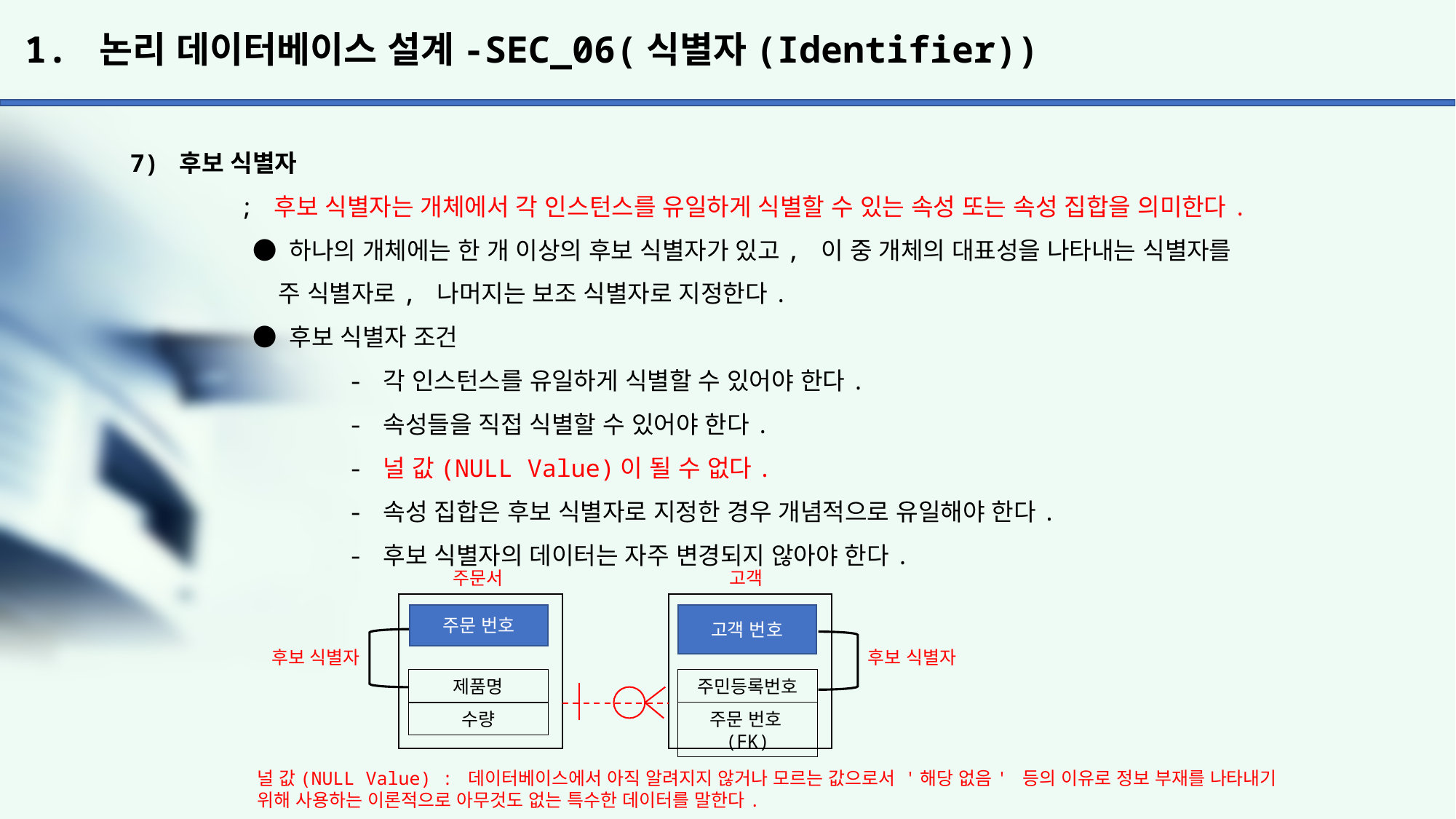

# 1. 논리 데이터베이스 설계-SEC_06(식별자(Identifier))
7) 후보 식별자
	; 후보 식별자는 개체에서 각 인스턴스를 유일하게 식별할 수 있는 속성 또는 속성 집합을 의미한다.
	  ● 하나의 개체에는 한 개 이상의 후보 식별자가 있고, 이 중 개체의 대표성을 나타내는 식별자를
	     주 식별자로, 나머지는 보조 식별자로 지정한다.
	  ● 후보 식별자 조건
		- 각 인스턴스를 유일하게 식별할 수 있어야 한다.
		- 속성들을 직접 식별할 수 있어야 한다.
		- 널 값(NULL Value)이 될 수 없다.
		- 속성 집합은 후보 식별자로 지정한 경우 개념적으로 유일해야 한다.
		- 후보 식별자의 데이터는 자주 변경되지 않아야 한다.
주문서
고객

주문 번호
고객 번호

후보 식별자
후보 식별자
제품명
주민등록번호

수량
주문 번호(FK)
널 값(NULL Value) : 데이터베이스에서 아직 알려지지 않거나 모르는 값으로서 '해당 없음' 등의 이유로 정보 부재를 나타내기
위해 사용하는 이론적으로 아무것도 없는 특수한 데이터를 말한다.